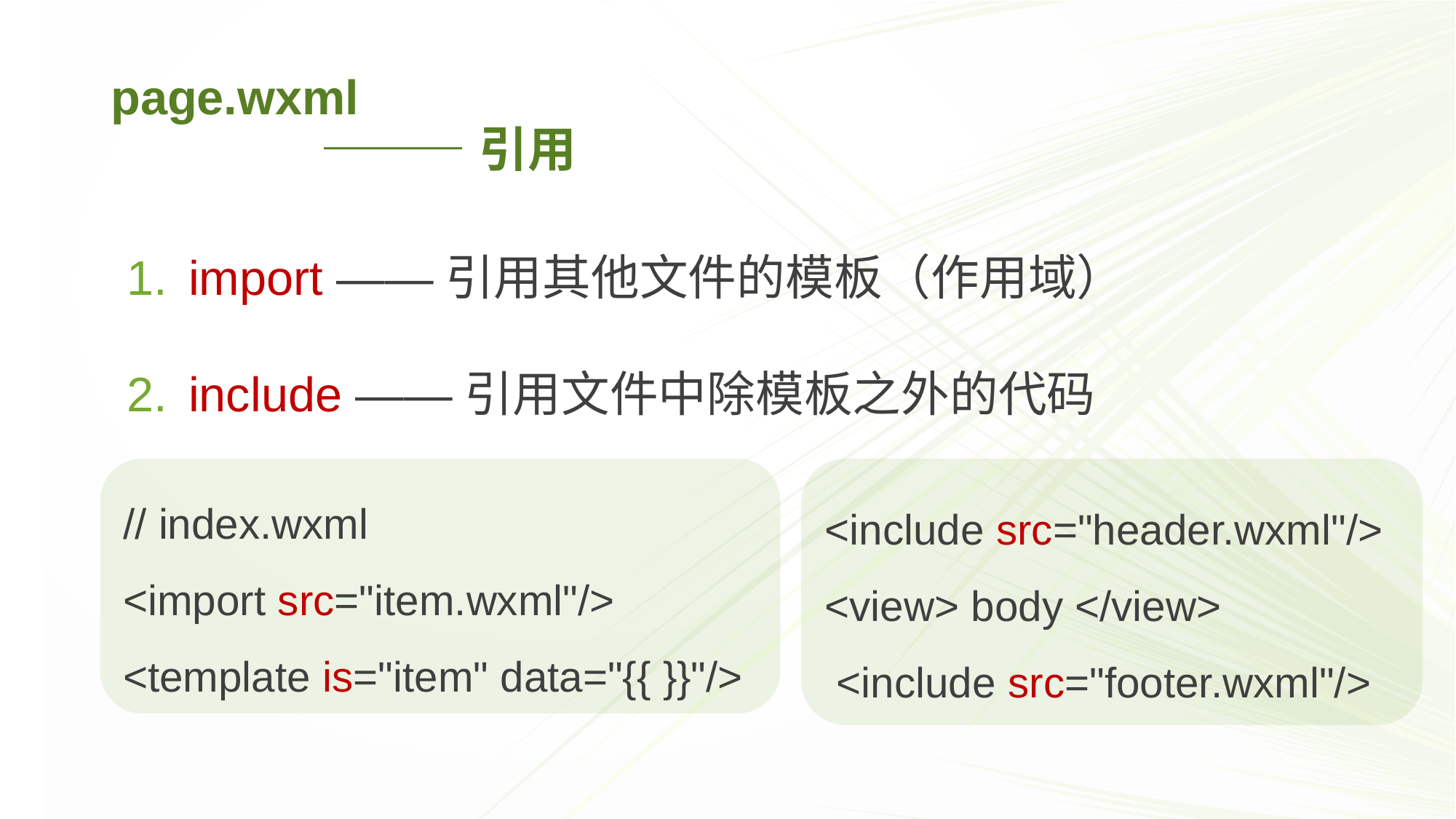

page.wxml
                   ———引用
import ——引用其他文件的模板（作用域）
include ——引用文件中除模板之外的代码

// index.wxml
<import src="item.wxml"/>
<template is="item" data="{{ }}"/>
<include src="header.wxml"/>
<view> body </view>
 <include src="footer.wxml"/>